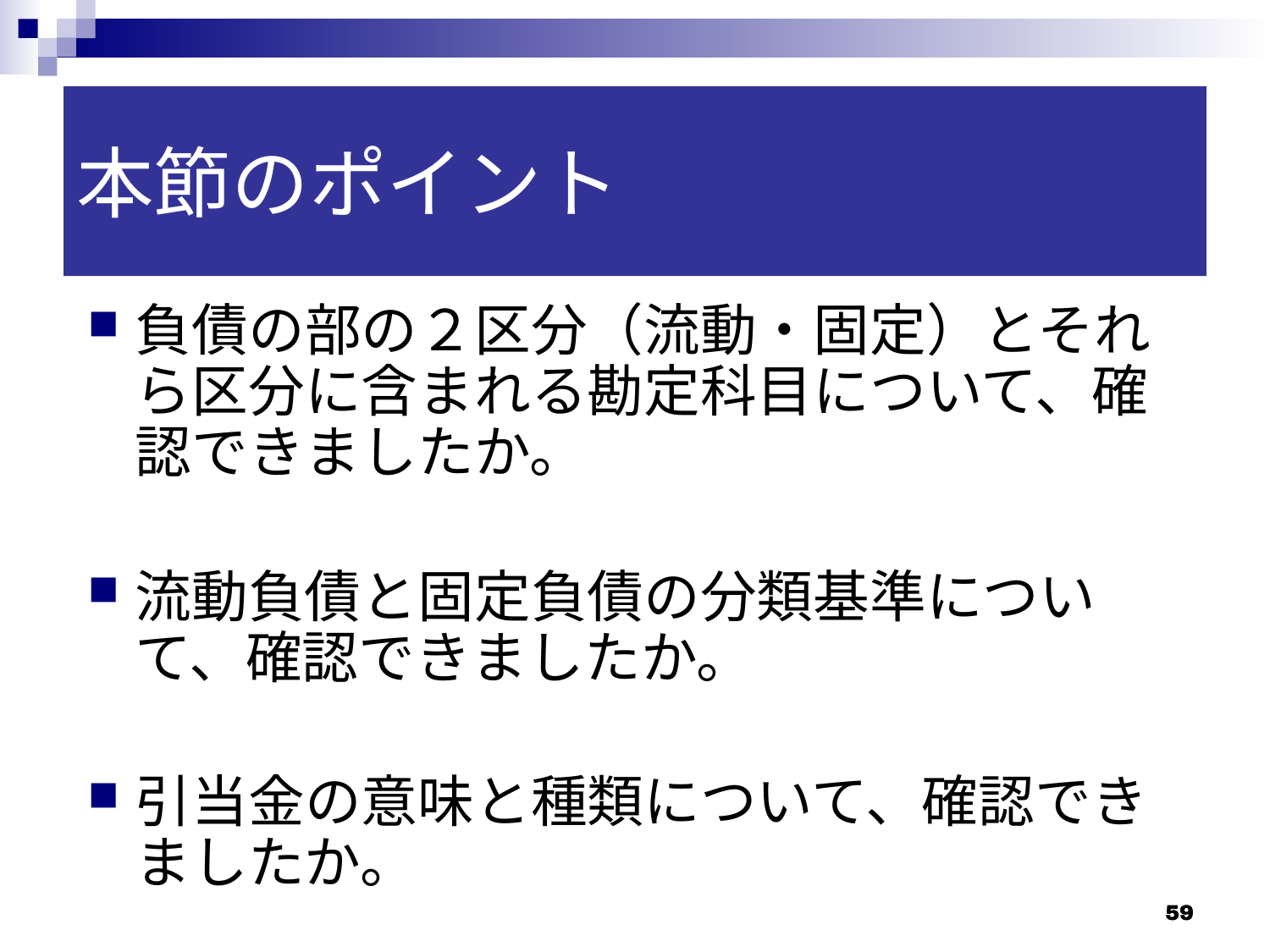

本節のポイント
負債の部の２区分（流動・固定）とそれら区分に含まれる勘定科目について、確認できましたか。

流動負債と固定負債の分類基準について、確認できましたか。

引当金の意味と種類について、確認できましたか。
59
59